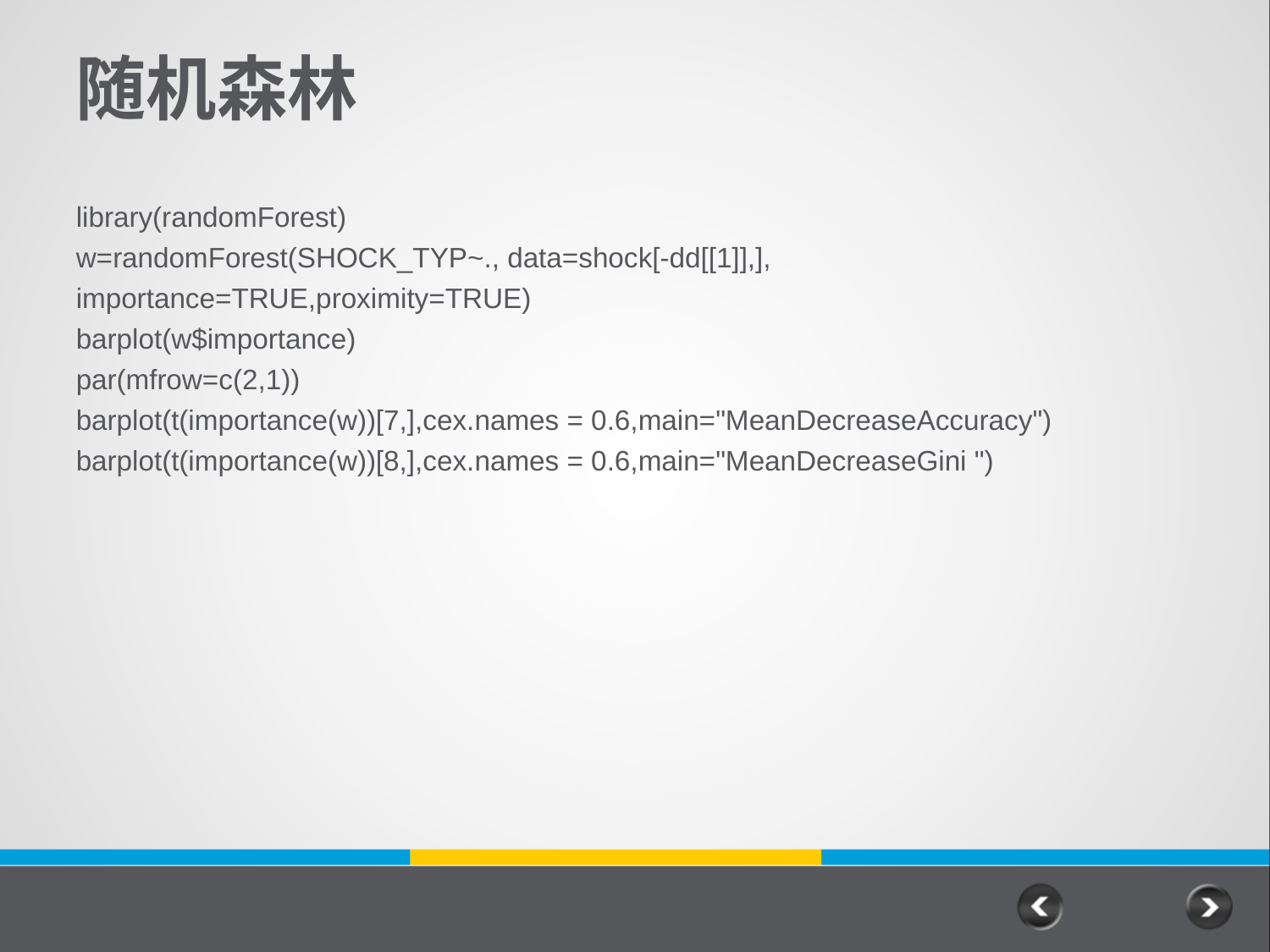

# 随机森林
library(randomForest)
w=randomForest(SHOCK_TYP~., data=shock[-dd[[1]],],
importance=TRUE,proximity=TRUE)
barplot(w$importance)
par(mfrow=c(2,1))
barplot(t(importance(w))[7,],cex.names = 0.6,main="MeanDecreaseAccuracy")
barplot(t(importance(w))[8,],cex.names = 0.6,main="MeanDecreaseGini ")
88